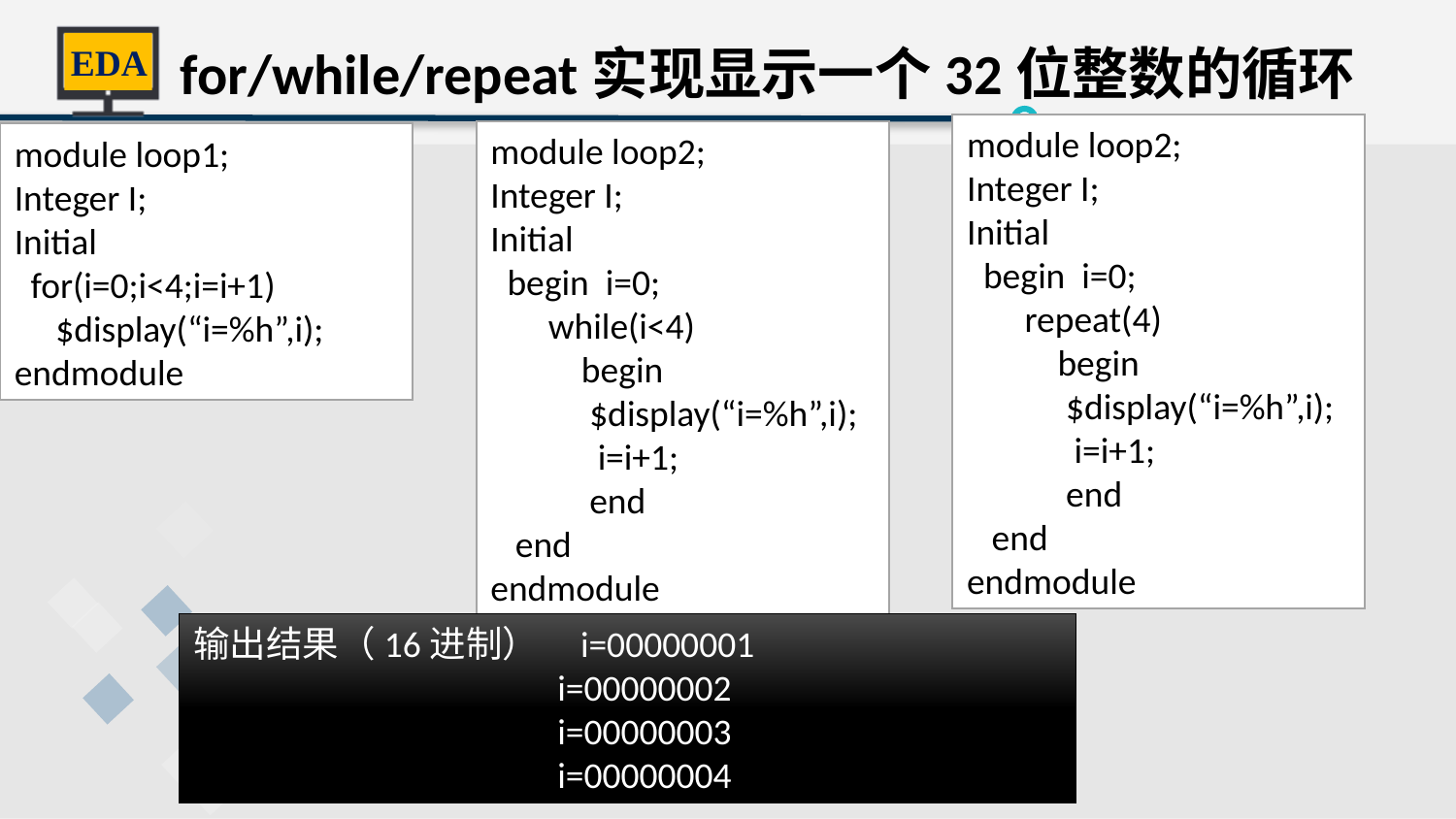

for/while/repeat实现显示一个32位整数的循环
module loop2;
Integer I;
Initial
  begin  i=0;
       repeat(4)
           begin
            $display(“i=%h”,i);
             i=i+1;
            end
   end
endmodule
module loop2;
Integer I;
Initial
  begin  i=0;
       while(i<4)
           begin
            $display(“i=%h”,i);
             i=i+1;
            end
   end
endmodule
module loop1;
Integer I;
Initial
  for(i=0;i<4;i=i+1)
     $display(“i=%h”,i);
endmodule
输出结果（16进制）    i=00000001
i=00000002
i=00000003
i=00000004